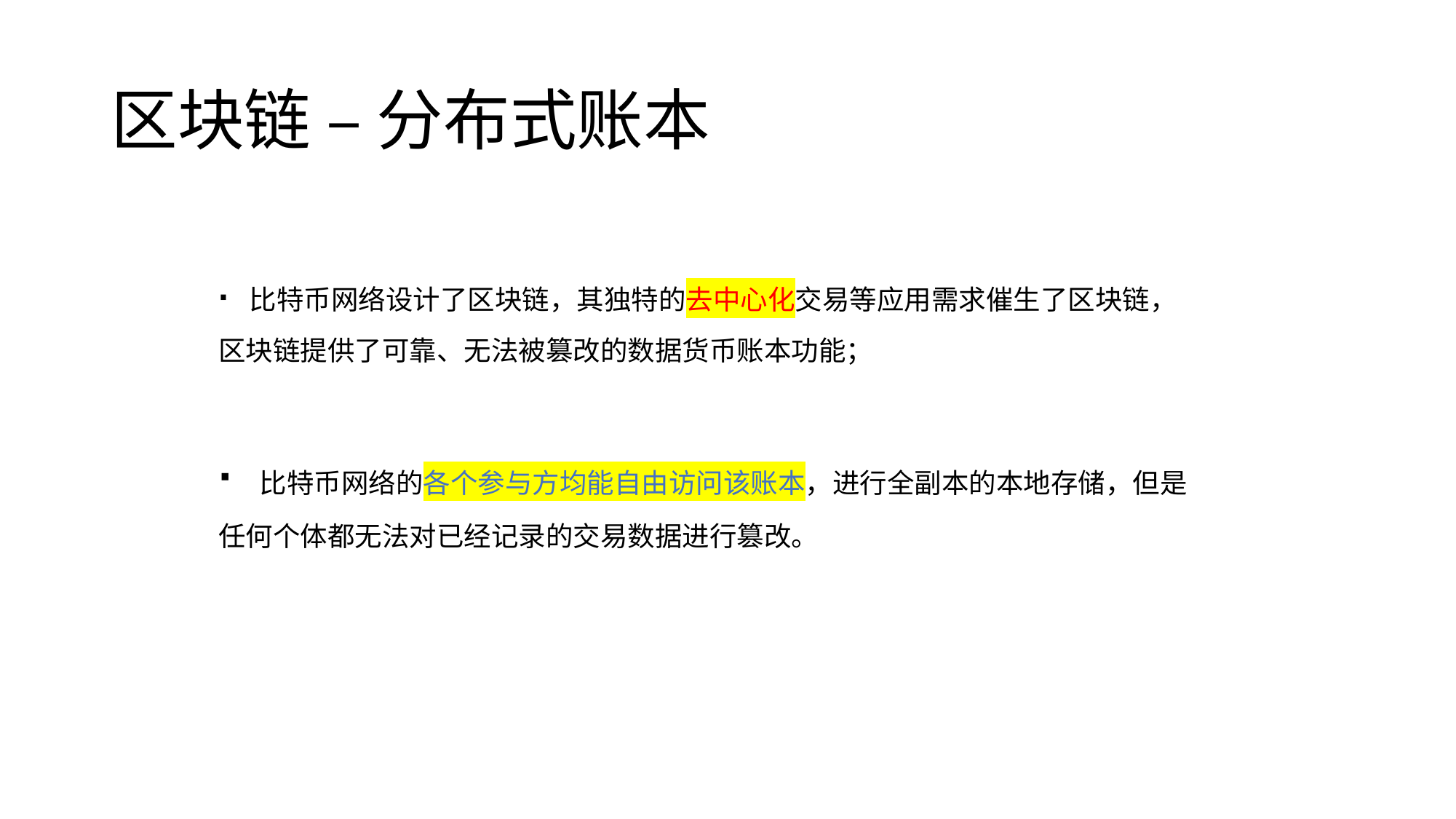

# 区块链 – 分布式账本
· 比特币网络设计了区块链，其独特的去中心化交易等应用需求催生了区块链，区块链提供了可靠、无法被篡改的数据货币账本功能；

· 比特币网络的各个参与方均能自由访问该账本，进行全副本的本地存储，但是任何个体都无法对已经记录的交易数据进行篡改。